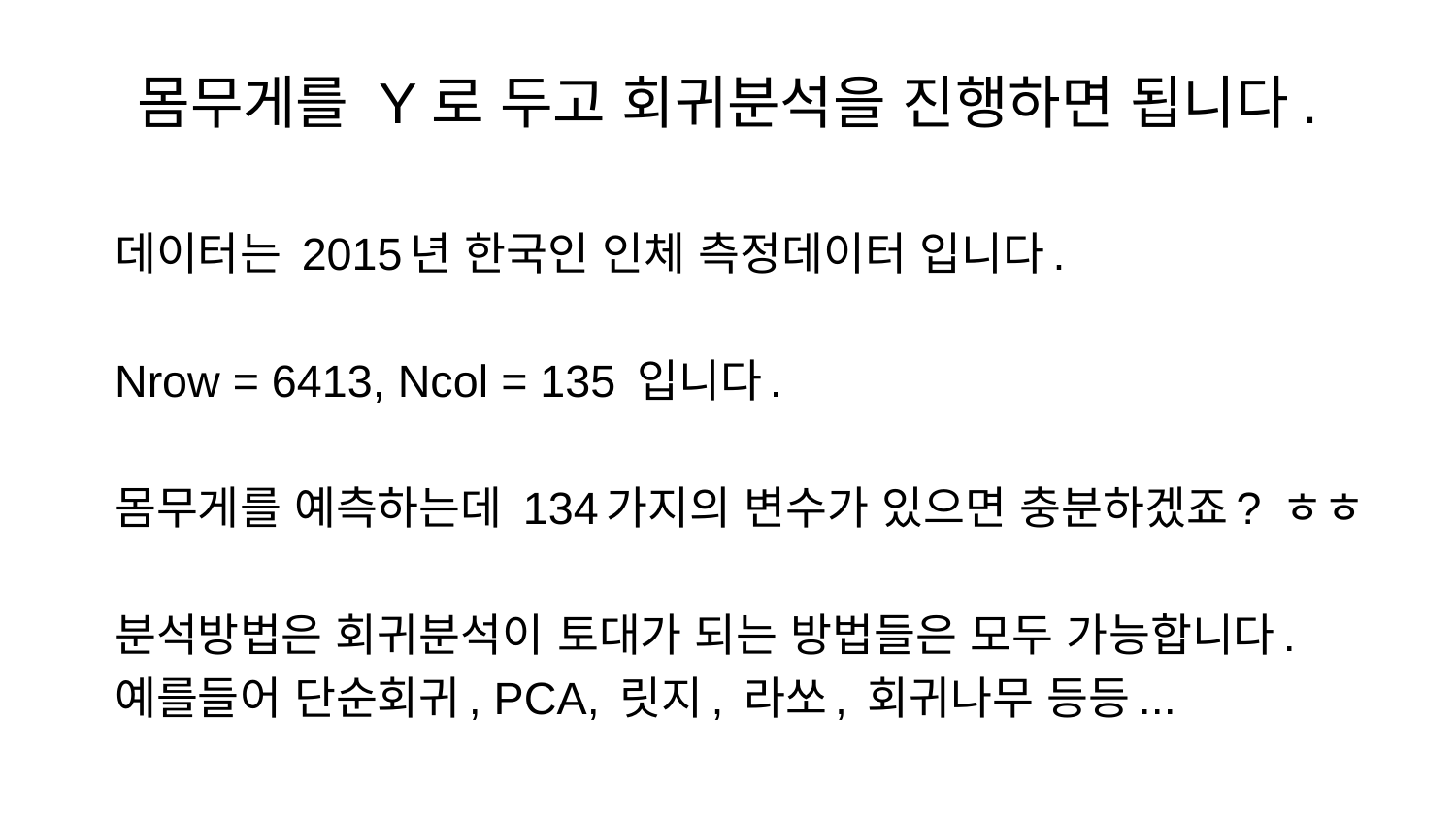

# 몸무게를 Y로 두고 회귀분석을 진행하면 됩니다.
데이터는 2015년 한국인 인체 측정데이터 입니다.

Nrow = 6413, Ncol = 135 입니다.

몸무게를 예측하는데 134가지의 변수가 있으면 충분하겠죠? ㅎㅎ

분석방법은 회귀분석이 토대가 되는 방법들은 모두 가능합니다.
예를들어 단순회귀, PCA, 릿지, 라쏘, 회귀나무 등등...